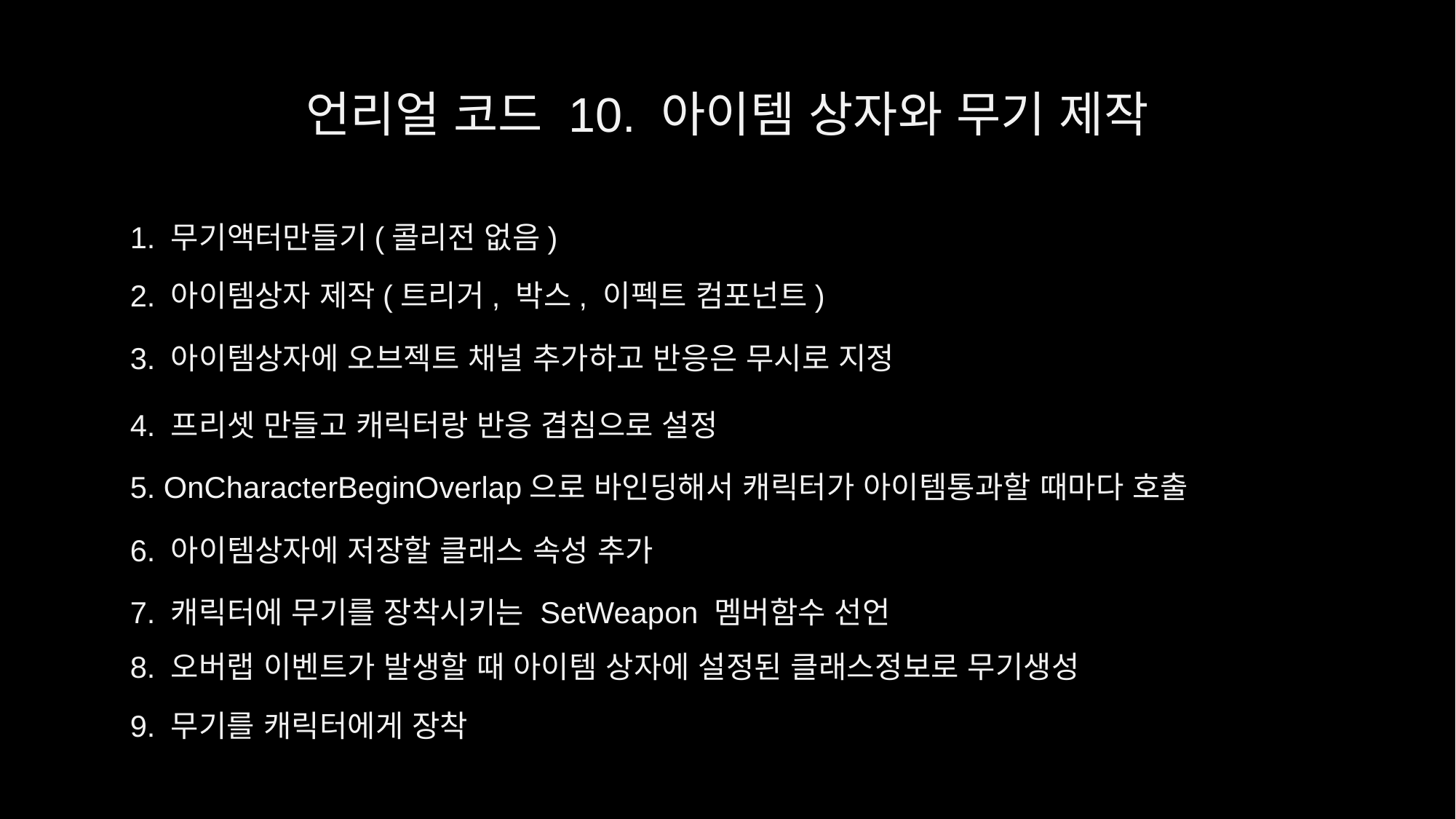

# 언리얼 코드 10. 아이템 상자와 무기 제작
1. 무기액터만들기(콜리전 없음)
2. 아이템상자 제작(트리거, 박스, 이펙트 컴포넌트)
3. 아이템상자에 오브젝트 채널 추가하고 반응은 무시로 지정
4. 프리셋 만들고 캐릭터랑 반응 겹침으로 설정
5. OnCharacterBeginOverlap으로 바인딩해서 캐릭터가 아이템통과할 때마다 호출
6. 아이템상자에 저장할 클래스 속성 추가
7. 캐릭터에 무기를 장착시키는 SetWeapon 멤버함수 선언
8. 오버랩 이벤트가 발생할 때 아이템 상자에 설정된 클래스정보로 무기생성
9. 무기를 캐릭터에게 장착